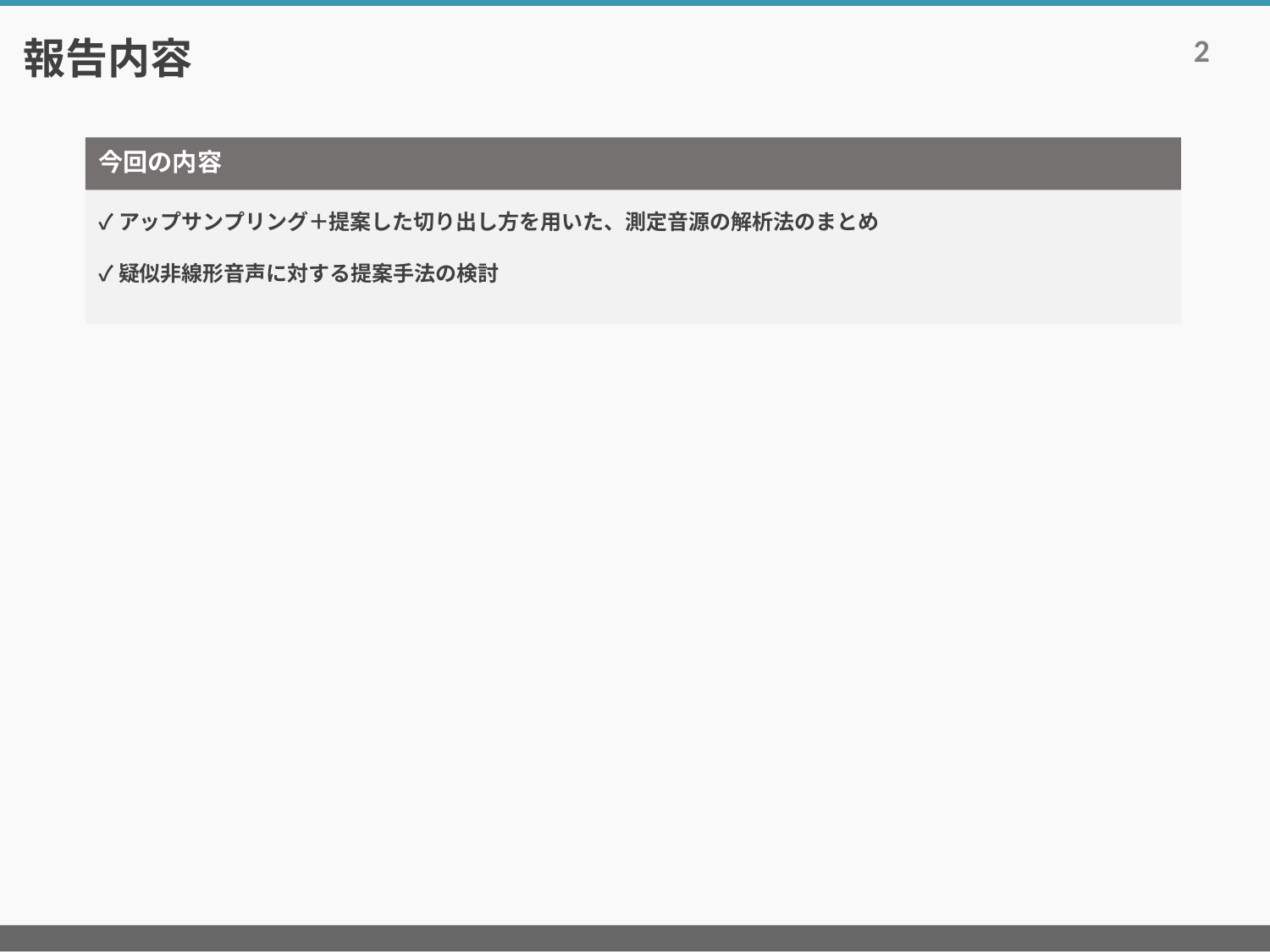

# 報告内容
2
今回の内容
✓アップサンプリング＋提案した切り出し方を用いた、測定音源の解析法のまとめ
✓疑似非線形音声に対する提案手法の検討